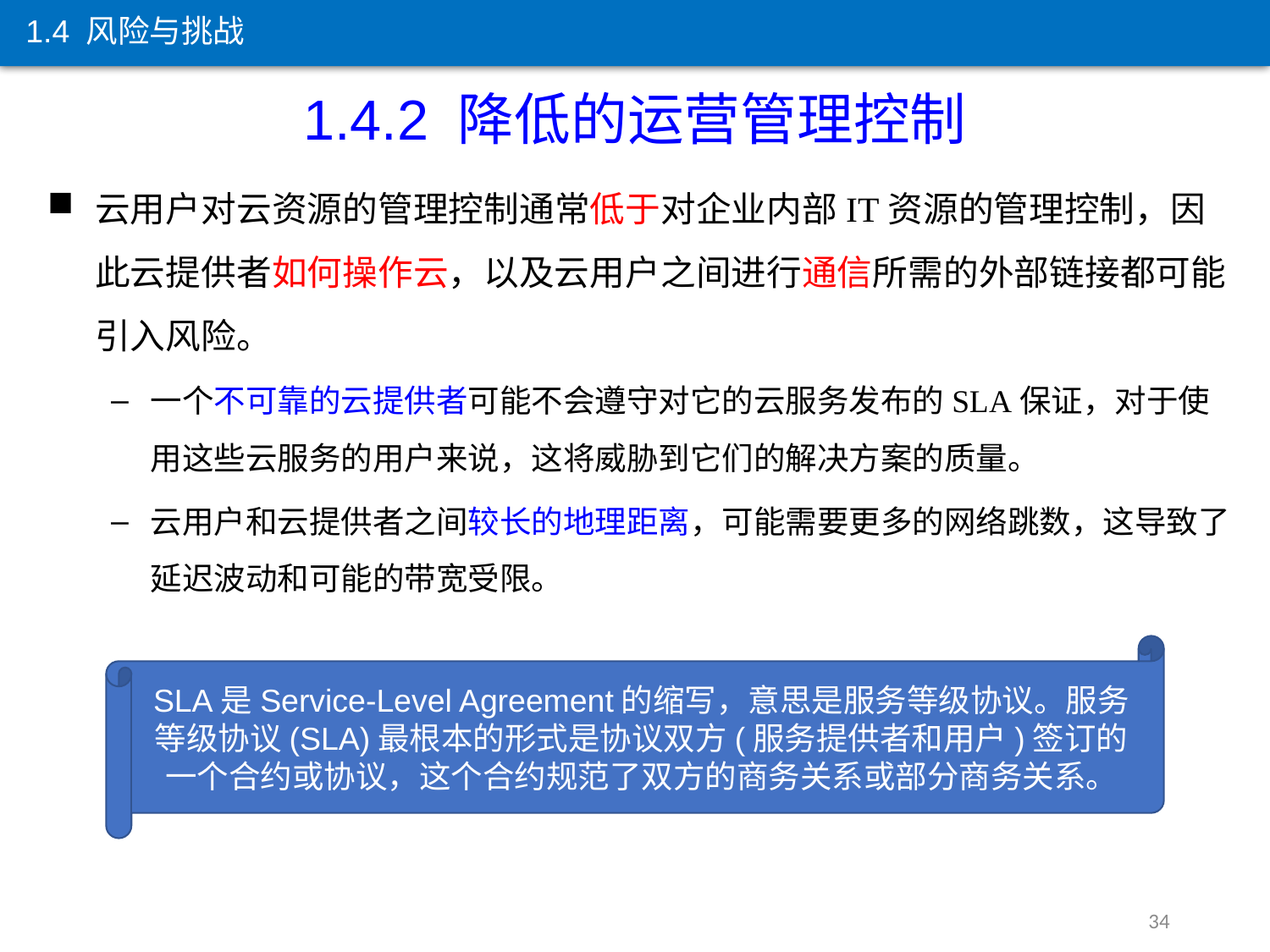

1.4 风险与挑战
1.4.2 降低的运营管理控制
云用户对云资源的管理控制通常低于对企业内部IT资源的管理控制，因此云提供者如何操作云，以及云用户之间进行通信所需的外部链接都可能引入风险。
一个不可靠的云提供者可能不会遵守对它的云服务发布的SLA保证，对于使用这些云服务的用户来说，这将威胁到它们的解决方案的质量。
云用户和云提供者之间较长的地理距离，可能需要更多的网络跳数，这导致了延迟波动和可能的带宽受限。
SLA是Service-Level Agreement的缩写，意思是服务等级协议。服务等级协议(SLA)最根本的形式是协议双方(服务提供者和用户)签订的一个合约或协议，这个合约规范了双方的商务关系或部分商务关系。
34